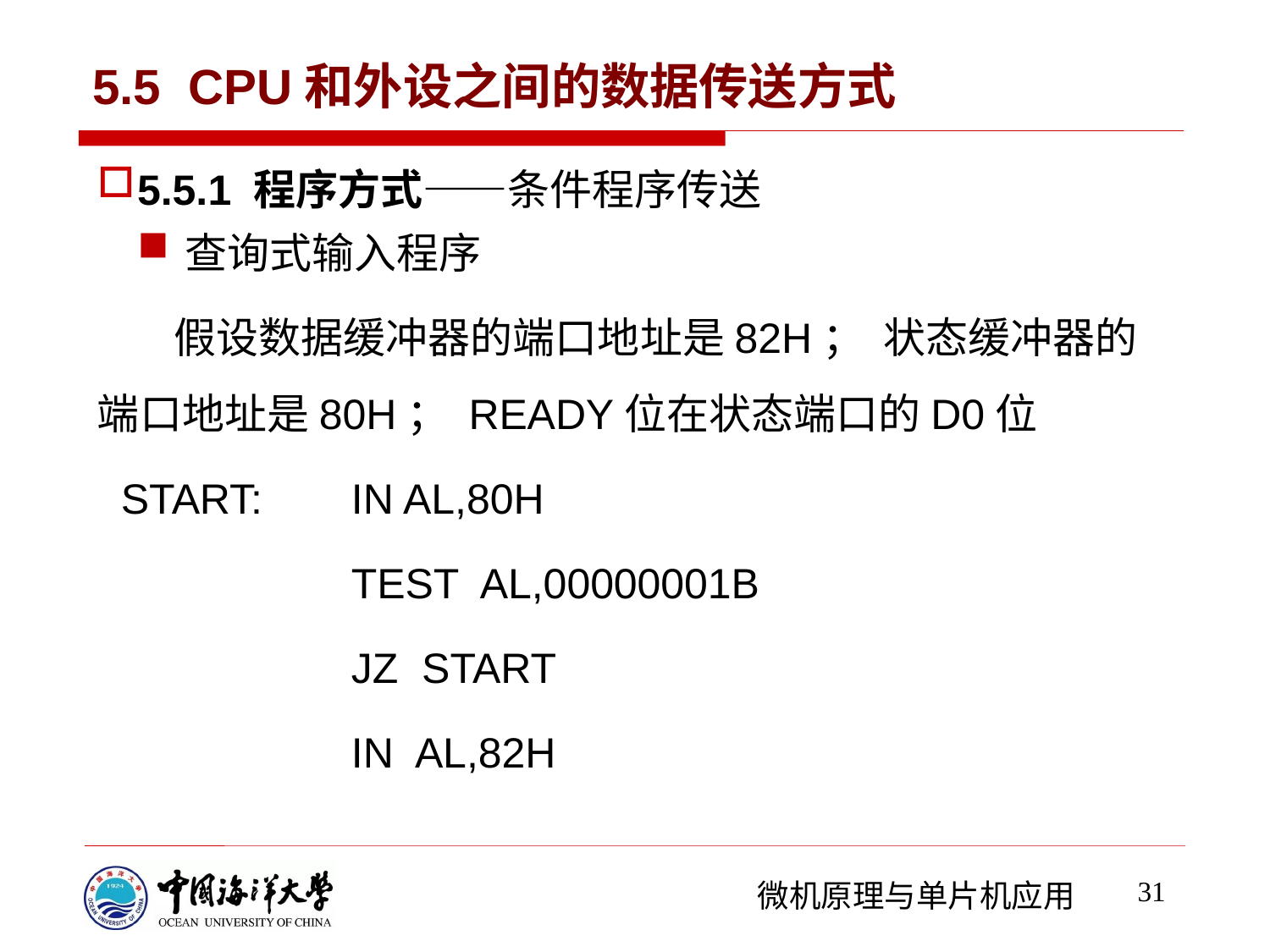

# 5.5  CPU和外设之间的数据传送方式
5.5.1 程序方式——条件程序传送
查询式输入程序
       假设数据缓冲器的端口地址是82H；  状态缓冲器的端口地址是80H； READY位在状态端口的D0位
  START: 	IN AL,80H
		TEST  AL,00000001B
		JZ  START
		IN  AL,82H

31